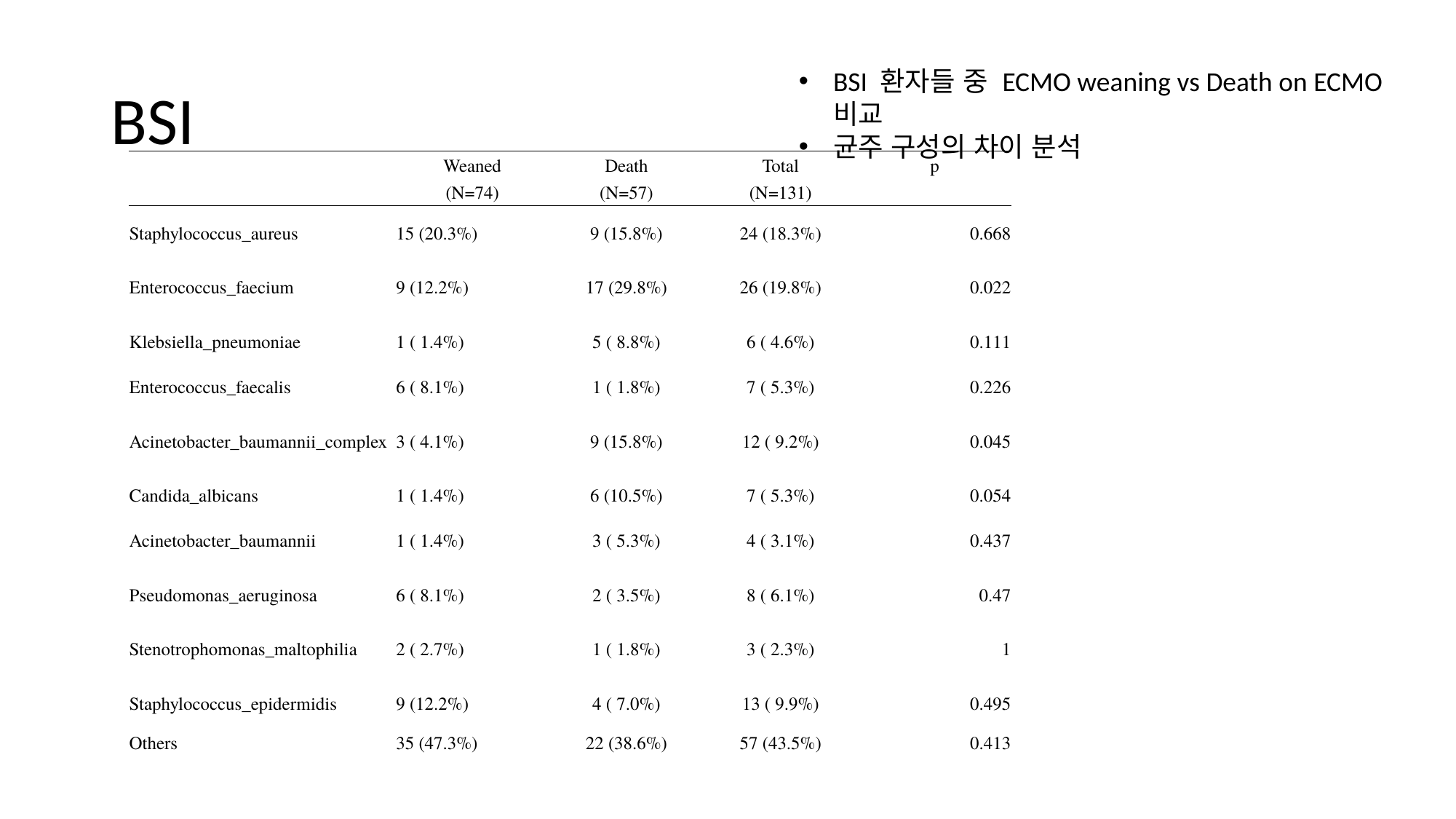

# BSI
BSI 환자들 중 ECMO weaning vs Death on ECMO 비교
균주 구성의 차이 분석
|  | Weaned | Death | Total | p |
| --- | --- | --- | --- | --- |
|  | (N=74) | (N=57) | (N=131) |  |
| Staphylococcus\_aureus | 15 (20.3%) | 9 (15.8%) | 24 (18.3%) | 0.668 |
| Enterococcus\_faecium | 9 (12.2%) | 17 (29.8%) | 26 (19.8%) | 0.022 |
| Klebsiella\_pneumoniae | 1 ( 1.4%) | 5 ( 8.8%) | 6 ( 4.6%) | 0.111 |
| Enterococcus\_faecalis | 6 ( 8.1%) | 1 ( 1.8%) | 7 ( 5.3%) | 0.226 |
| Acinetobacter\_baumannii\_complex | 3 ( 4.1%) | 9 (15.8%) | 12 ( 9.2%) | 0.045 |
| Candida\_albicans | 1 ( 1.4%) | 6 (10.5%) | 7 ( 5.3%) | 0.054 |
| Acinetobacter\_baumannii | 1 ( 1.4%) | 3 ( 5.3%) | 4 ( 3.1%) | 0.437 |
| Pseudomonas\_aeruginosa | 6 ( 8.1%) | 2 ( 3.5%) | 8 ( 6.1%) | 0.47 |
| Stenotrophomonas\_maltophilia | 2 ( 2.7%) | 1 ( 1.8%) | 3 ( 2.3%) | 1 |
| Staphylococcus\_epidermidis | 9 (12.2%) | 4 ( 7.0%) | 13 ( 9.9%) | 0.495 |
| Others | 35 (47.3%) | 22 (38.6%) | 57 (43.5%) | 0.413 |